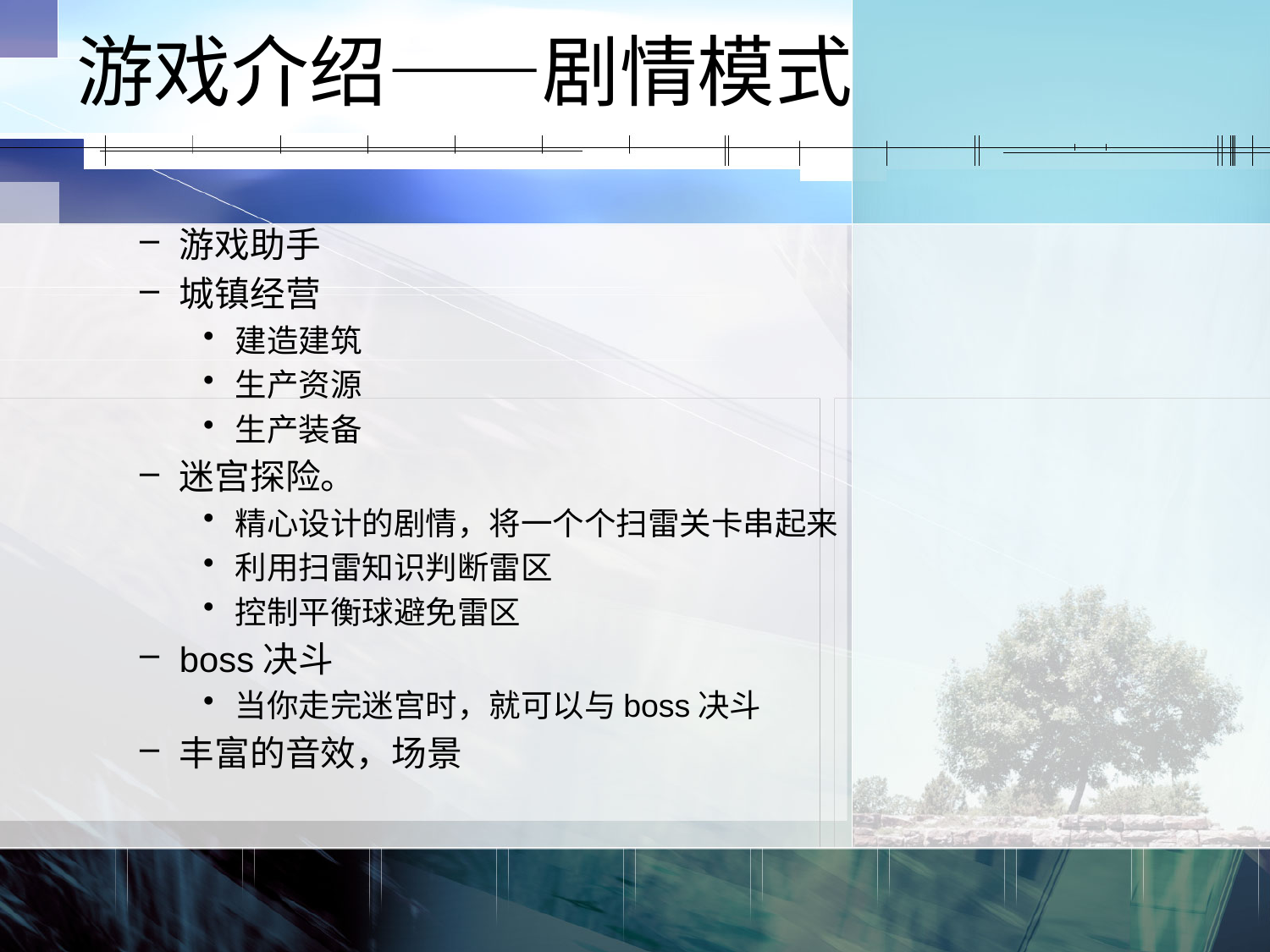

# 游戏介绍——剧情模式
游戏助手
城镇经营
建造建筑
生产资源
生产装备
迷宫探险。
精心设计的剧情，将一个个扫雷关卡串起来
利用扫雷知识判断雷区
控制平衡球避免雷区
boss决斗
当你走完迷宫时，就可以与boss决斗
丰富的音效，场景